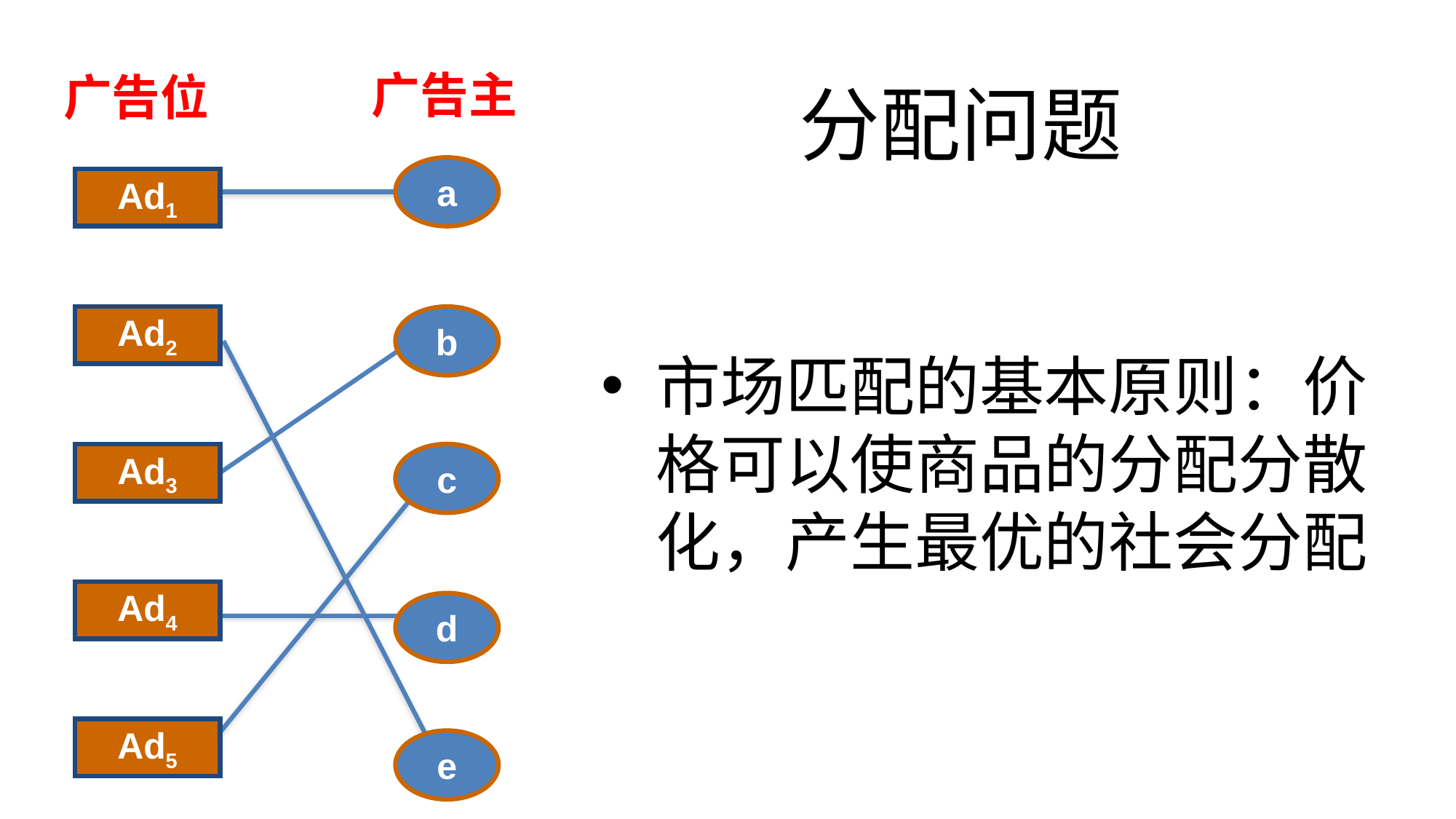

广告主
a
b
c
d
e
广告位
分配问题
Ad1

Ad2
市场匹配的基本原则：价格可以使商品的分配分散化，产生最优的社会分配

Ad3
Ad4
Ad5